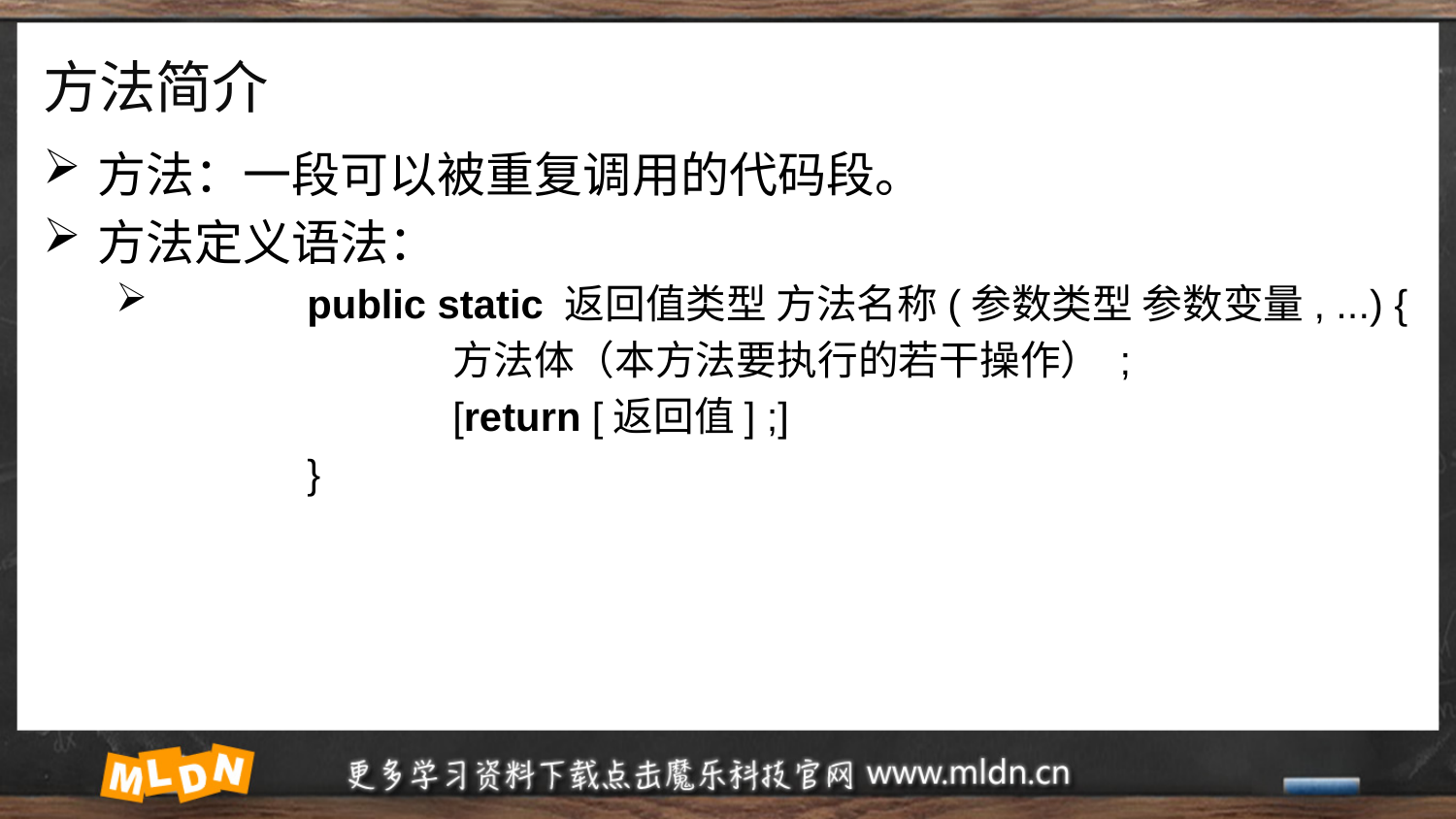

# 方法简介
方法：一段可以被重复调用的代码段。
方法定义语法：
	public static 返回值类型 方法名称(参数类型 参数变量, ...) {
			方法体（本方法要执行的若干操作） ;
			[return [返回值] ;]
		}